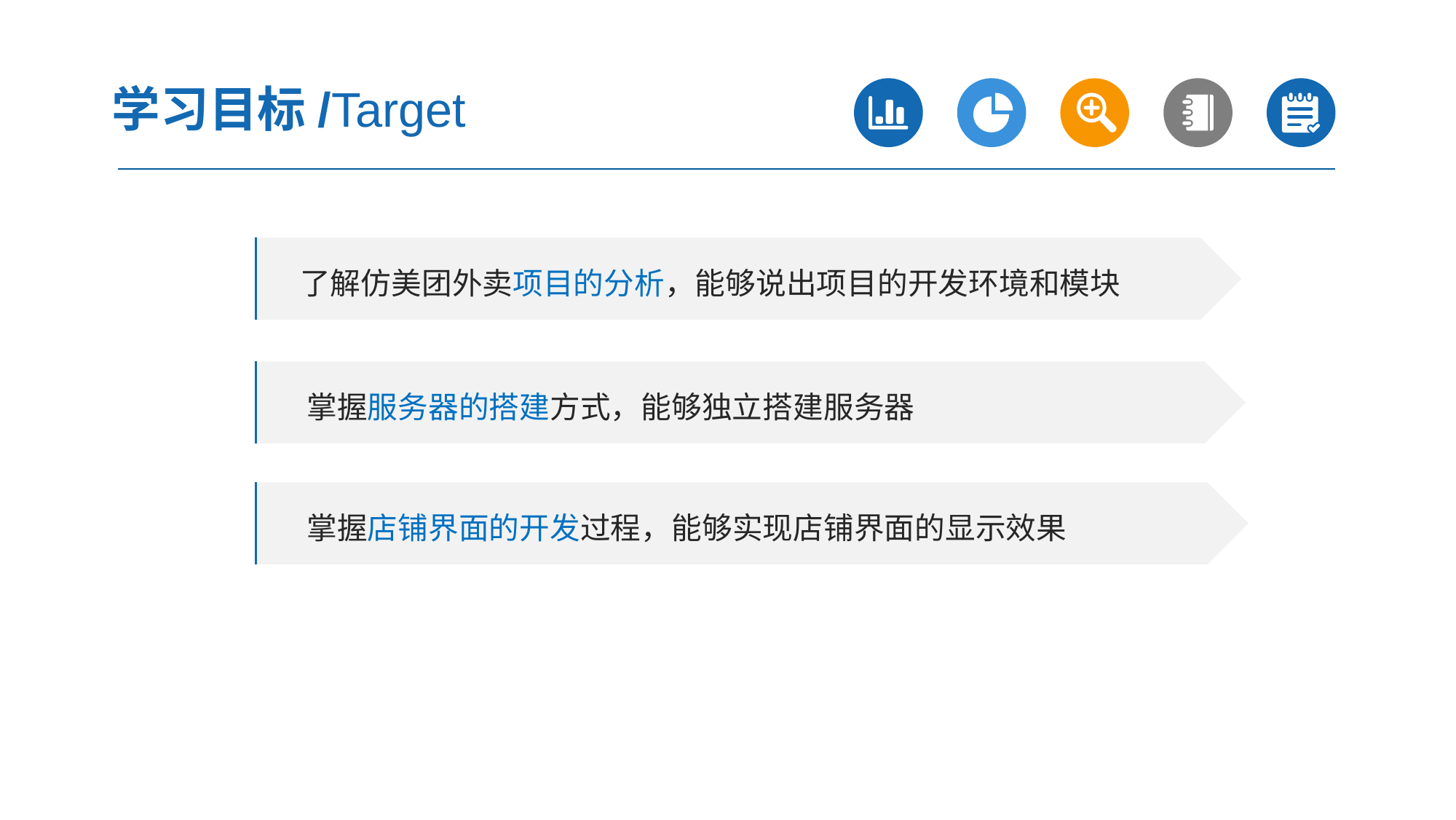

学习目标/Target
    了解仿美团外卖项目的分析，能够说出项目的开发环境和模块

     掌握服务器的搭建方式，能够独立搭建服务器

     掌握店铺界面的开发过程，能够实现店铺界面的显示效果